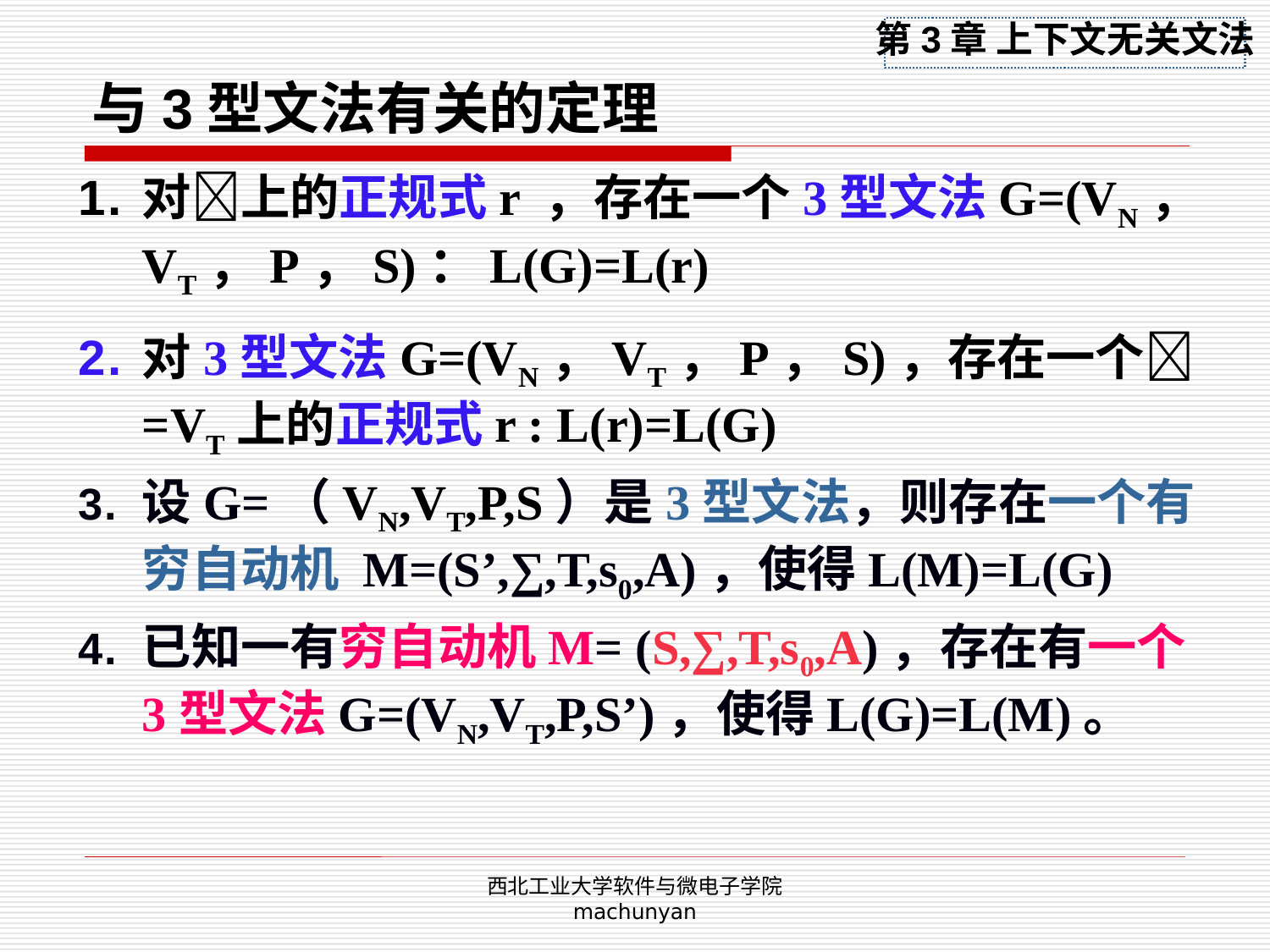

与3型文法有关的定理
对∑上的正规式r ，存在一个3型文法G=(VN，VT，P，S)：L(G)=L(r)
对3型文法G=(VN，VT，P，S)，存在一个∑ =VT上的正规式r : L(r)=L(G)
设G=（VN,VT,P,S）是3型文法，则存在一个有穷自动机 M=(S’,∑,T,s0,A)，使得L(M)=L(G)
已知一有穷自动机M= (S,∑,T,s0,A)，存在有一个3型文法G=(VN,VT,P,S’)，使得L(G)=L(M)。

西北工业大学软件与微电子学院 machunyan
52